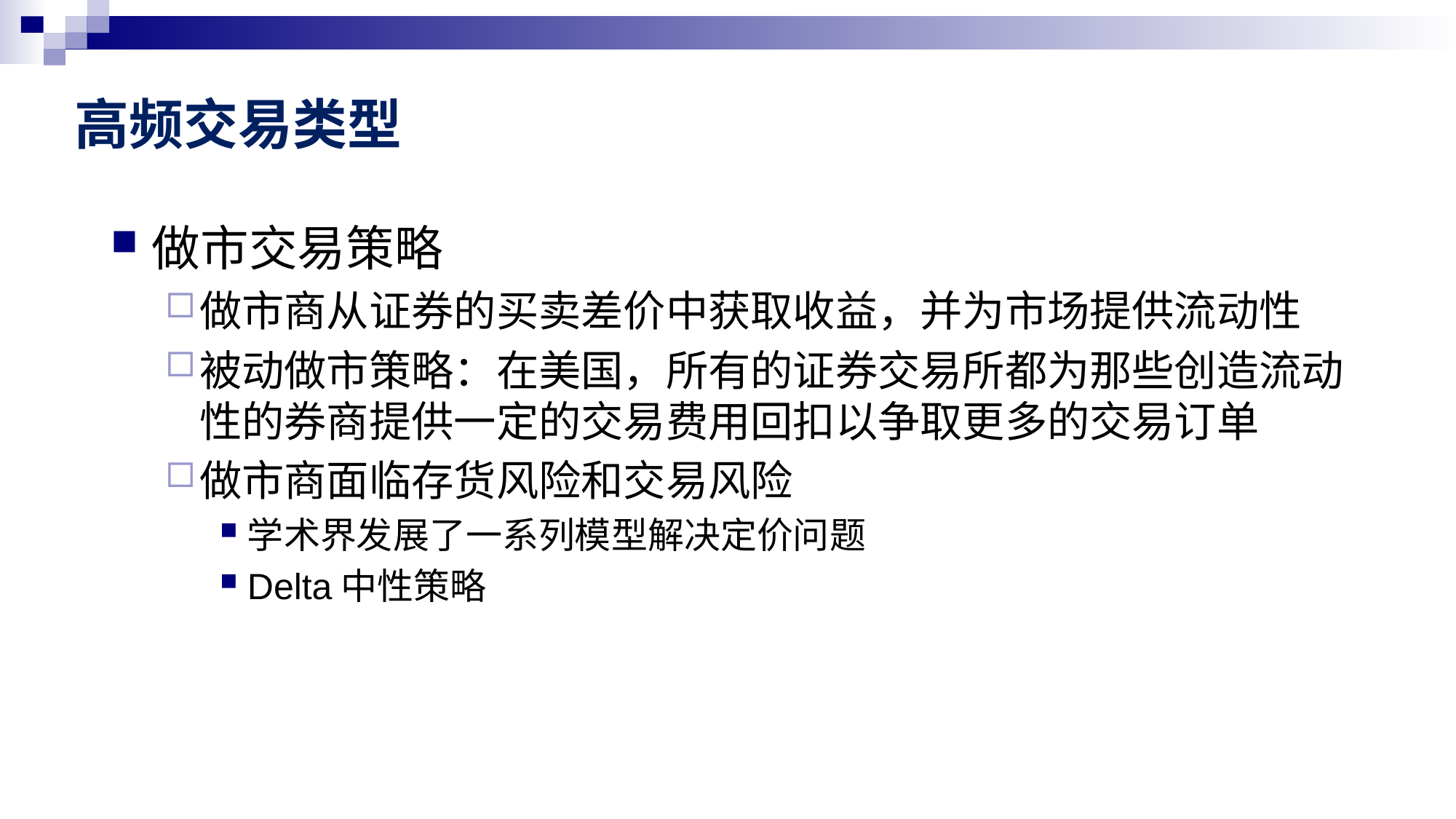

# 高频交易类型
做市交易策略
做市商从证券的买卖差价中获取收益，并为市场提供流动性
被动做市策略：在美国，所有的证券交易所都为那些创造流动性的券商提供一定的交易费用回扣以争取更多的交易订单
做市商面临存货风险和交易风险
学术界发展了一系列模型解决定价问题
Delta中性策略